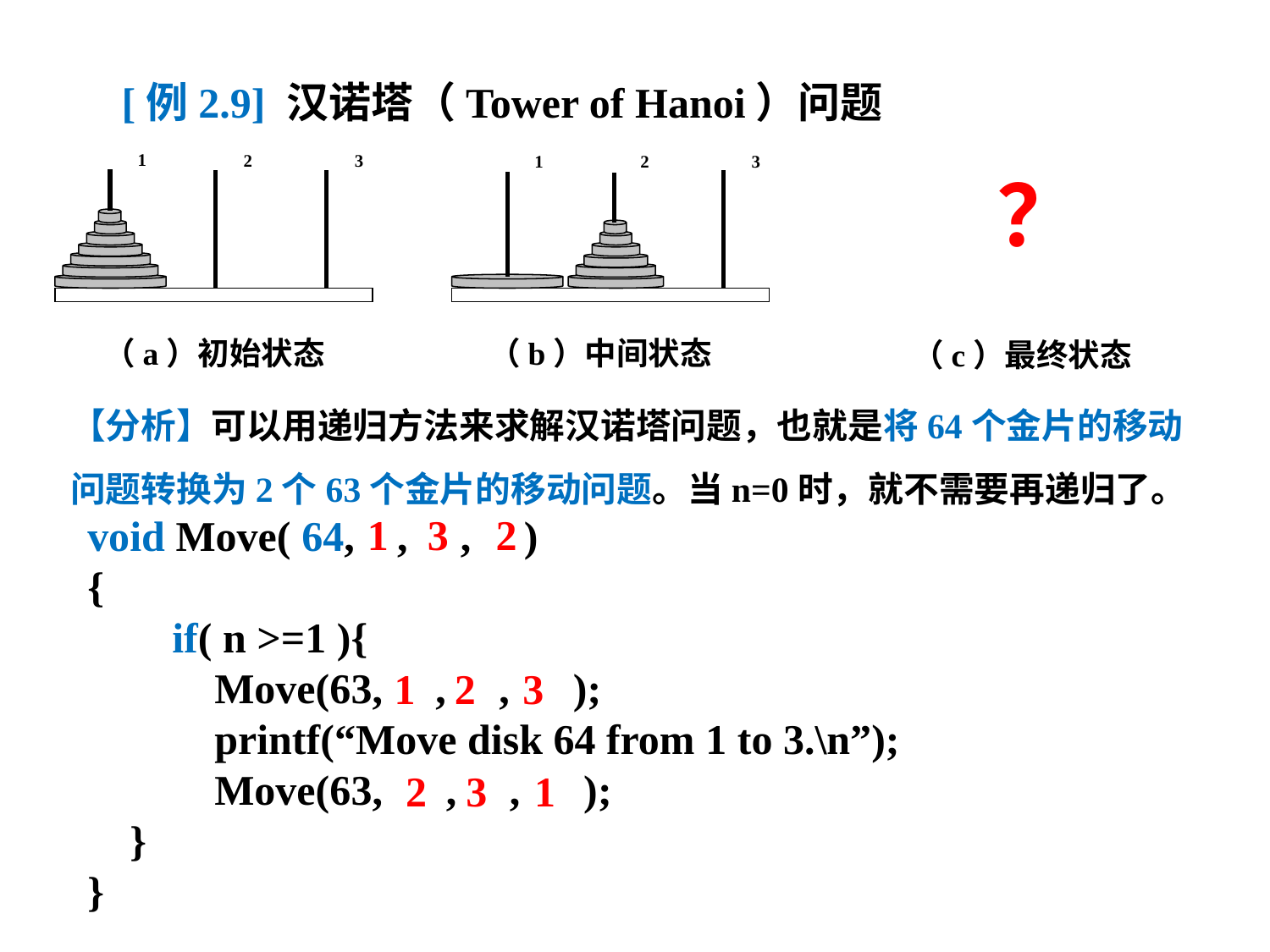

[例2.9] 汉诺塔（Tower of Hanoi）问题
1
2
3
1
2
3

？
 （a）初始状态
（b）中间状态
（c）最终状态
【分析】可以用递归方法来求解汉诺塔问题，也就是将64个金片的移动问题转换为2个63个金片的移动问题。当n=0时，就不需要再递归了。
1
3
2
void Move( 64,    ,     ,     )
{
        if( n >=1 ){
            Move(63,     ,     ,      );
            printf(“Move disk 64 from 1 to 3.\n”);
            Move(63,      ,     ,      );
    }
}
1
2
3
2
3
1